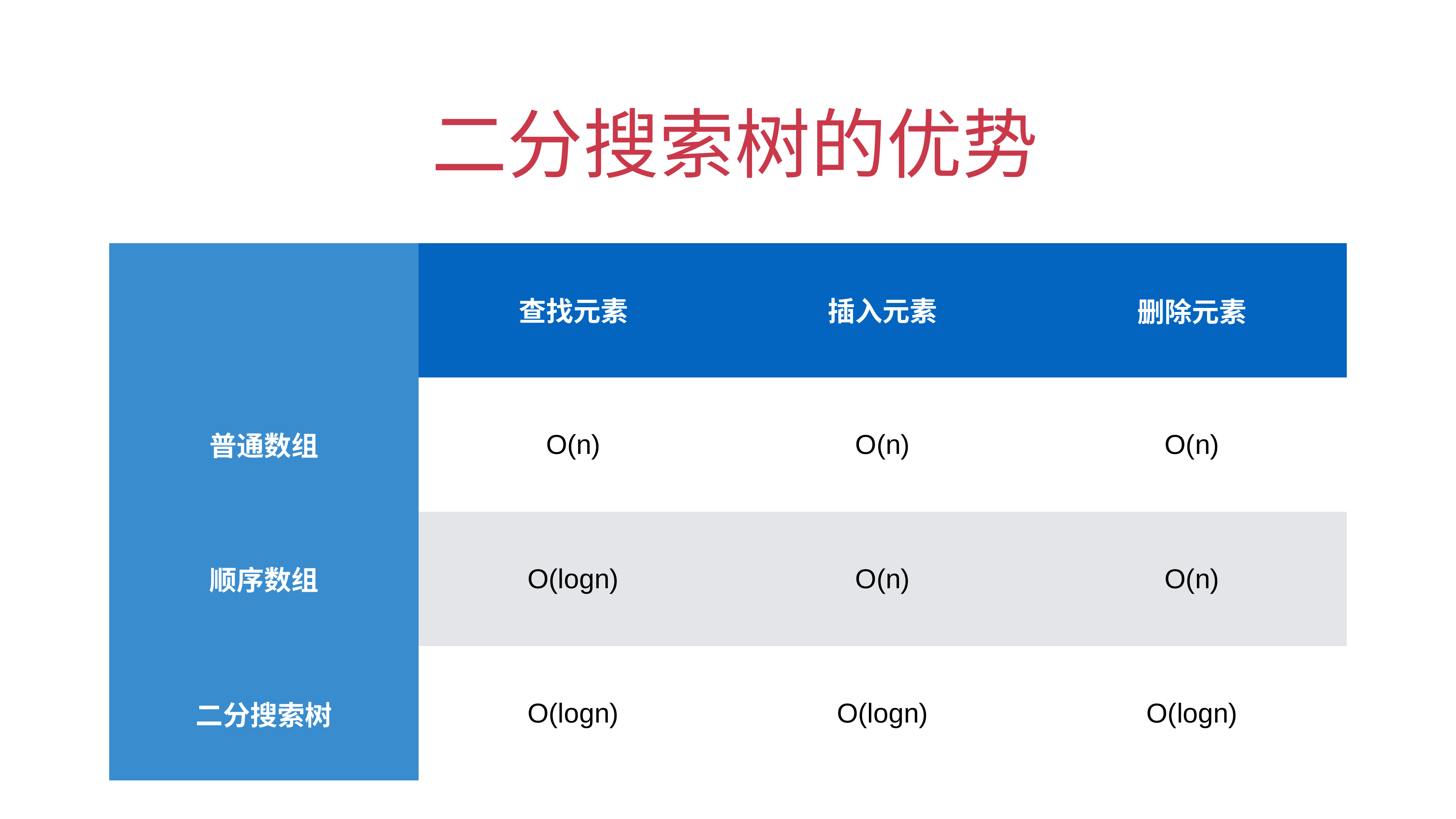

# 二分搜索树的优势
|  | 查找元素 | 插入元素 | 删除元素 |
| --- | --- | --- | --- |
| 普通数组 | O(n) | O(n) | O(n) |
| 顺序数组 | O(logn) | O(n) | O(n) |
| 二分搜索树 | O(logn) | O(logn) | O(logn) |